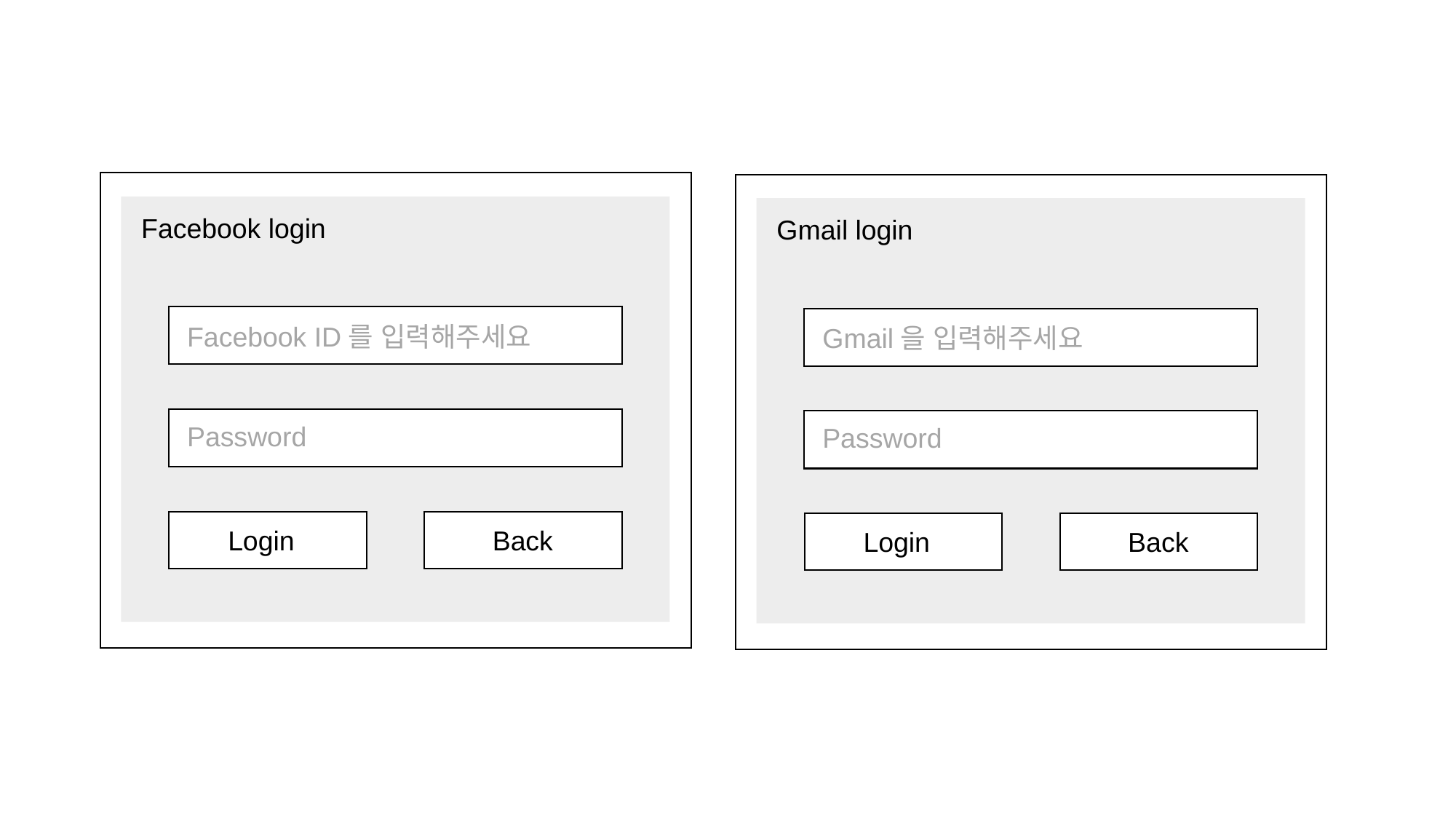

Facebook login

Facebook ID를 입력해주세요

Password

Login
Back

Gmail login

Gmail을 입력해주세요

Password

Login
Back